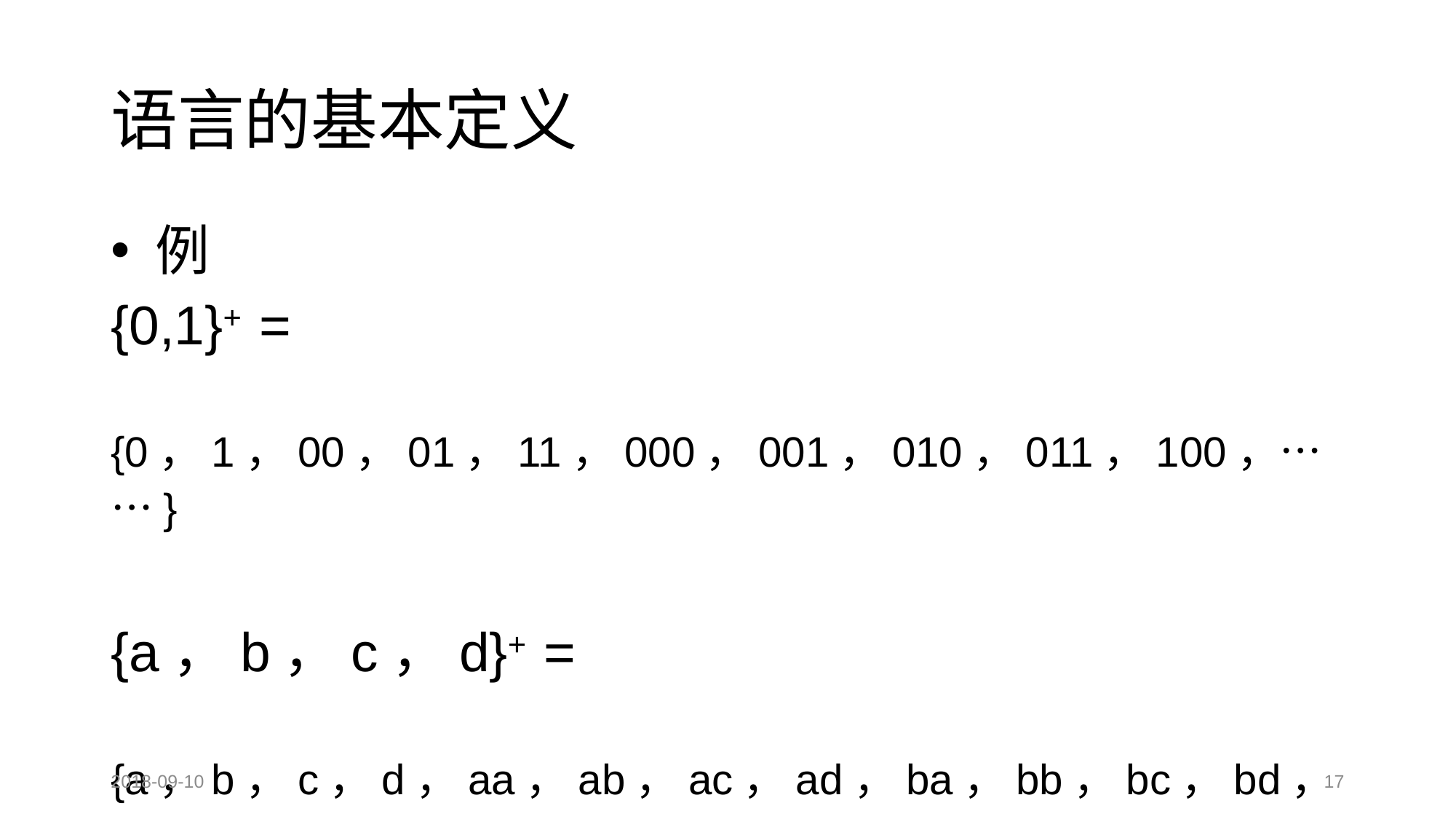

# 语言的基本定义
 例
{0,1}+  =
          {0，1，00，01，11，000，001，010，011，100，……}

{a，b，c，d}+  =
          {a，b，c，d，aa，ab，ac，ad，ba，bb，bc，bd，……，
              aaa，aab，aac，aad，aba，abb，abc……}
2018-09-10
17